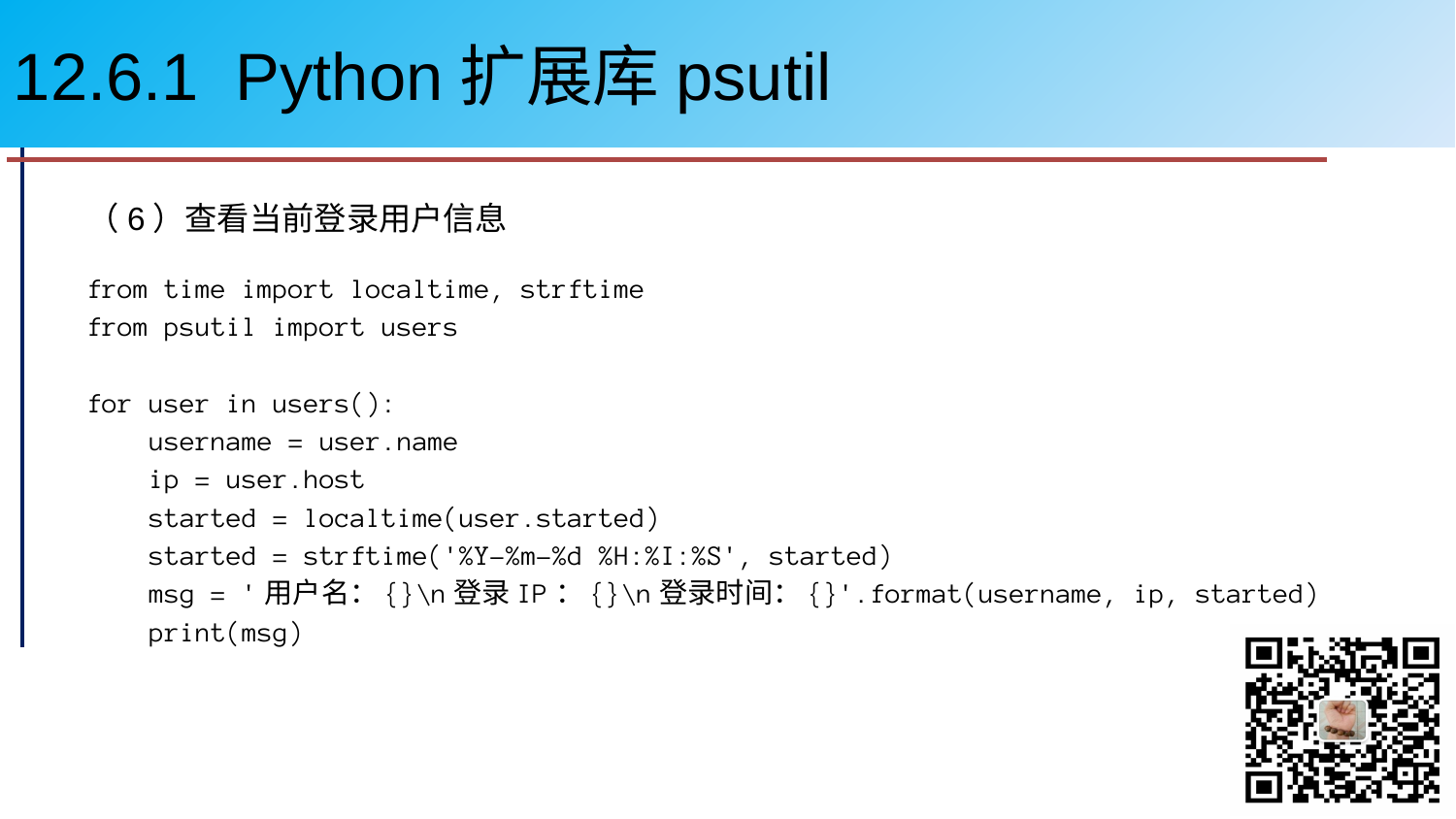

# 12.6.1  Python扩展库psutil
（6）查看当前登录用户信息

from time import localtime, strftime
from psutil import users

for user in users():
    username = user.name
    ip = user.host
    started = localtime(user.started)
    started = strftime('%Y-%m-%d %H:%I:%S', started)
    msg = '用户名：{}\n登录IP：{}\n登录时间：{}'.format(username, ip, started)
    print(msg)